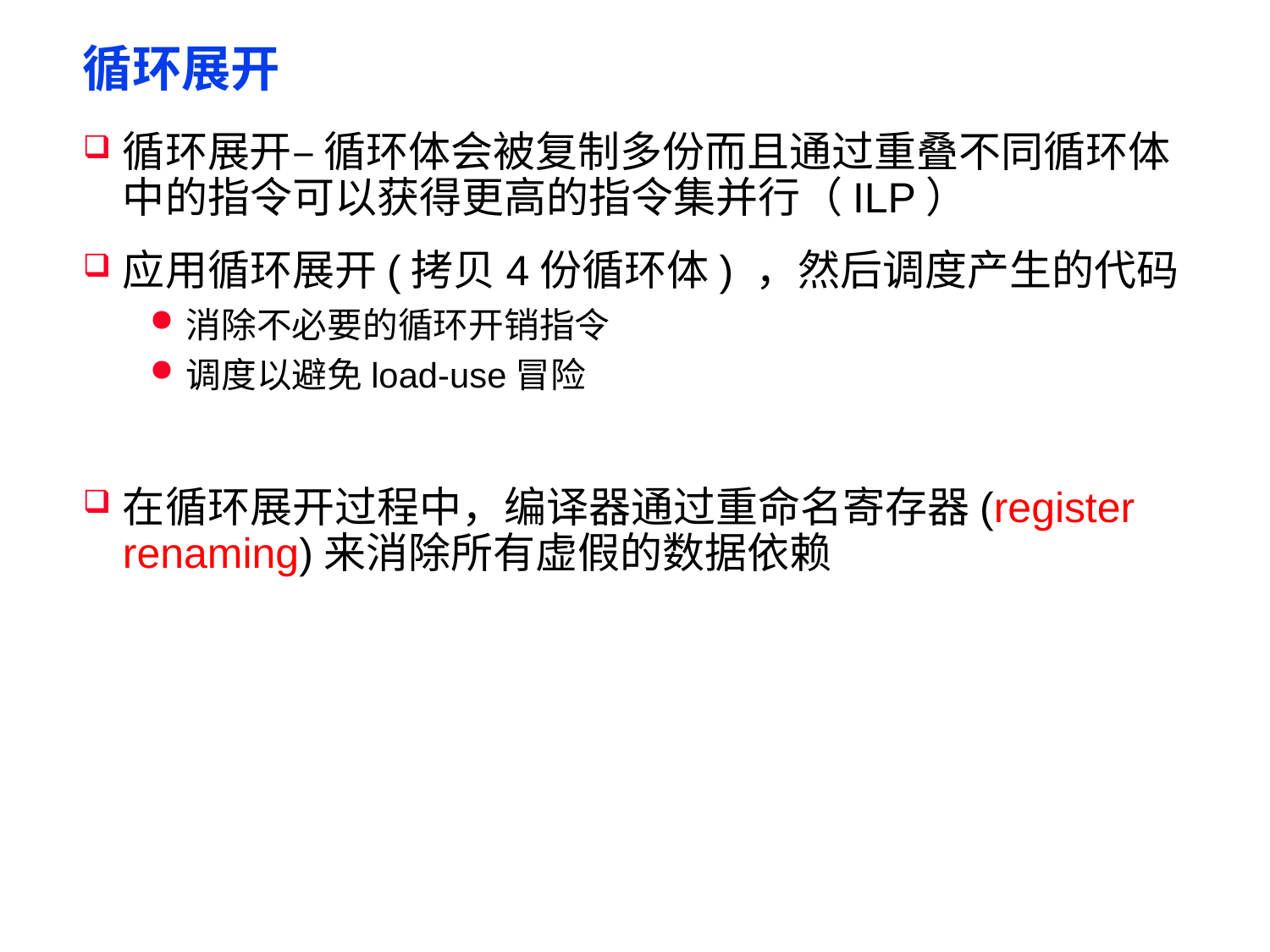

# 循环展开
循环展开– 循环体会被复制多份而且通过重叠不同循环体中的指令可以获得更高的指令集并行（ILP）
应用循环展开(拷贝4份循环体) ，然后调度产生的代码
消除不必要的循环开销指令
调度以避免load-use冒险

在循环展开过程中，编译器通过重命名寄存器(register renaming)来消除所有虚假的数据依赖